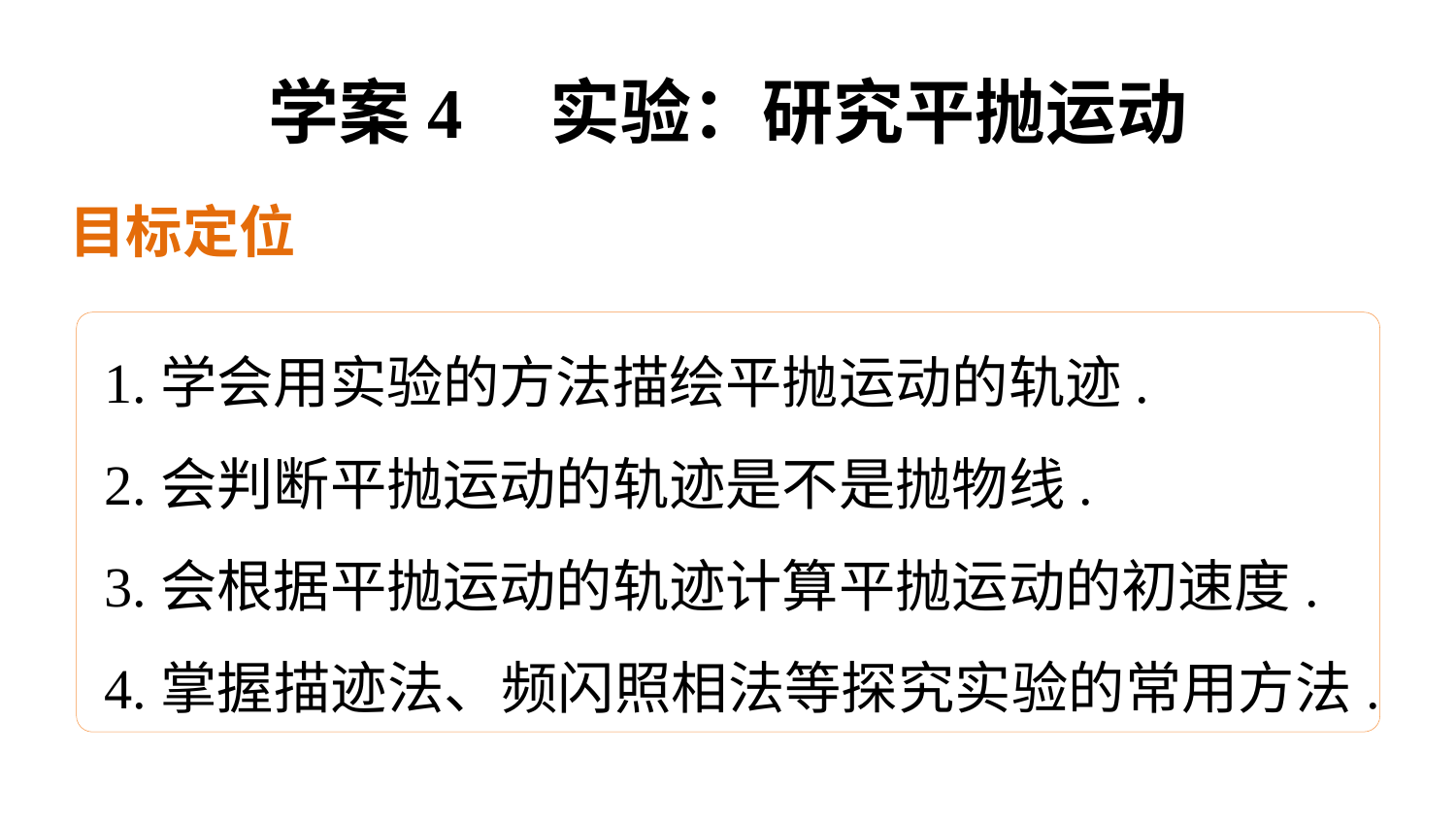

学案4　实验：研究平抛运动
目标定位
1.学会用实验的方法描绘平抛运动的轨迹.
2.会判断平抛运动的轨迹是不是抛物线.
3.会根据平抛运动的轨迹计算平抛运动的初速度.
4.掌握描迹法、频闪照相法等探究实验的常用方法.